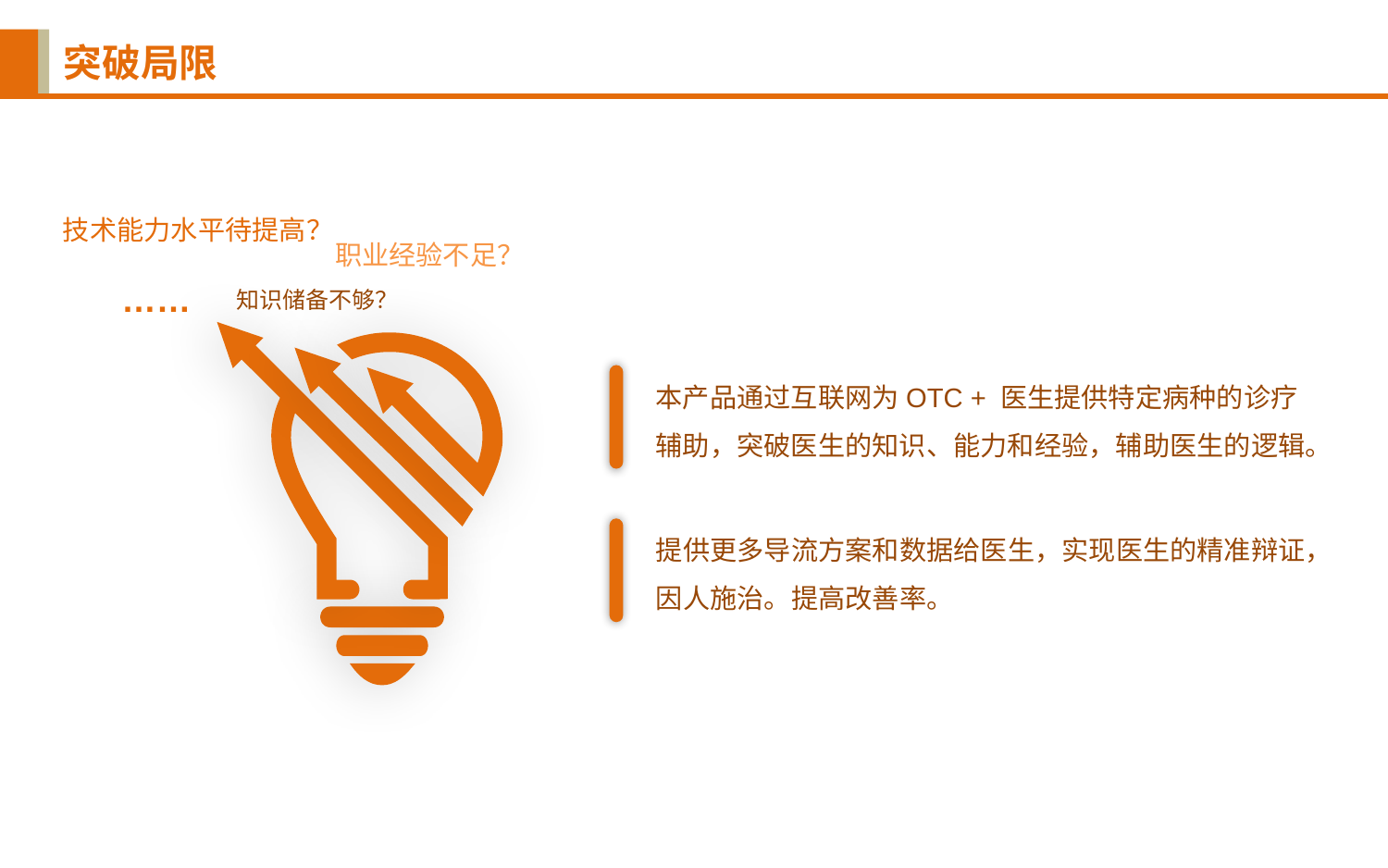

突破局限

技术能力水平待提高？
职业经验不足？
……
知识储备不够？

本产品通过互联网为OTC + 医生提供特定病种的诊疗辅助，突破医生的知识、能力和经验，辅助医生的逻辑。

提供更多导流方案和数据给医生，实现医生的精准辩证，因人施治。提高改善率。